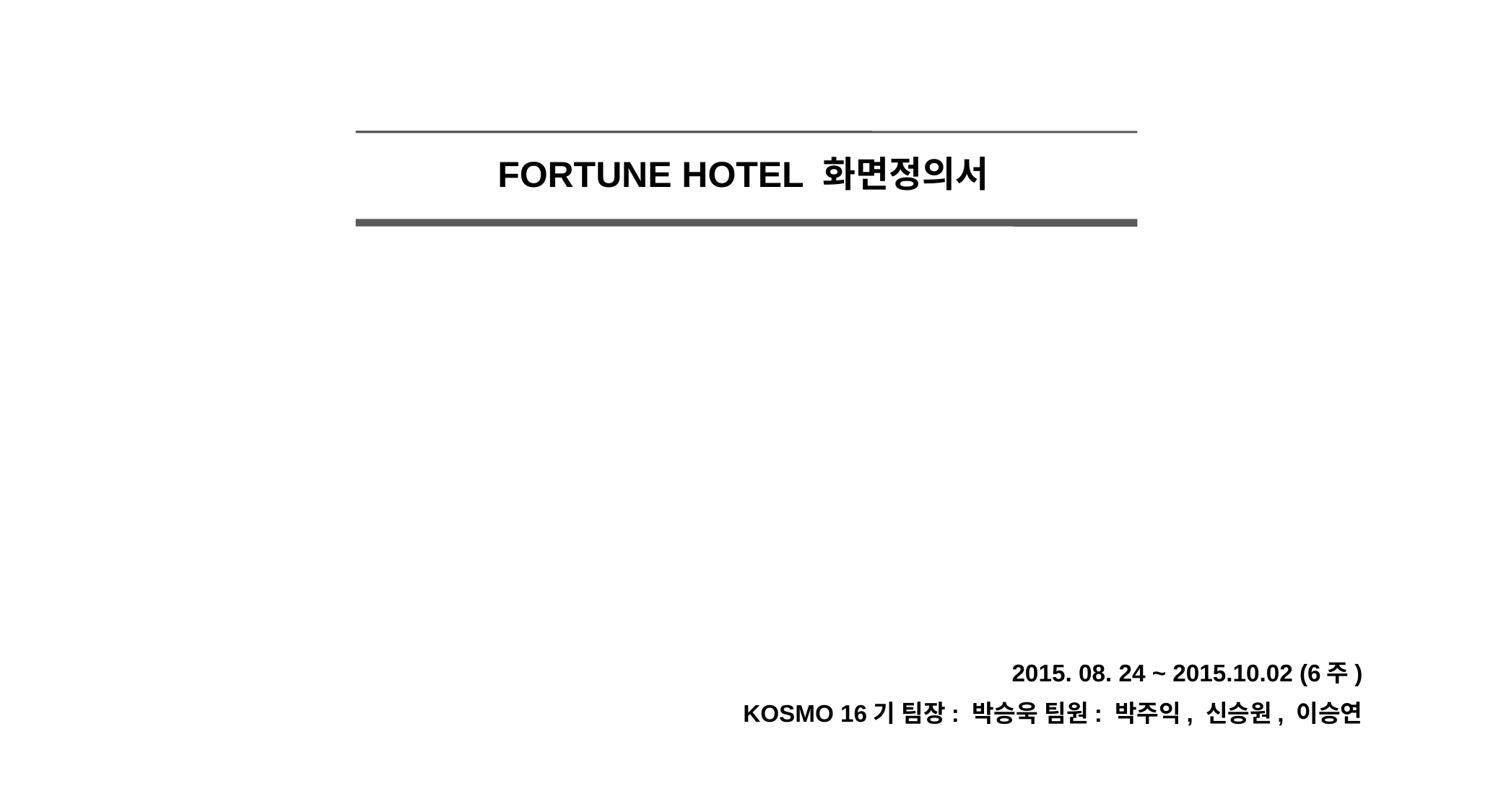

FORTUNE HOTEL 화면정의서
2015. 08. 24 ~ 2015.10.02 (6주)
 KOSMO 16기 팀장: 박승욱 팀원: 박주익, 신승원, 이승연